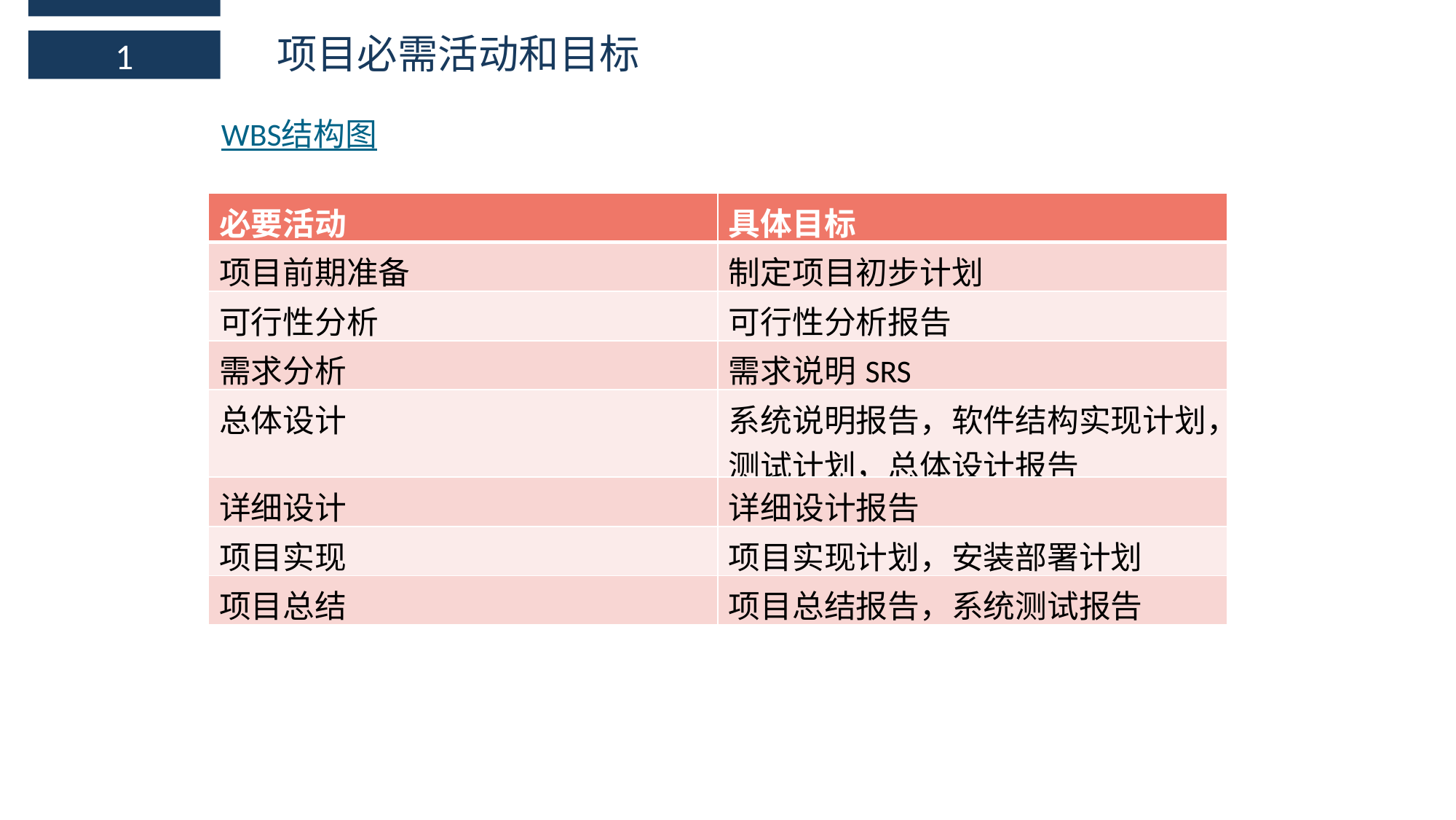

项目必需活动和目标
1
WBS结构图
| 必要活动 | 具体目标 |
| --- | --- |
| 项目前期准备 | 制定项目初步计划 |
| 可行性分析 | 可行性分析报告 |
| 需求分析 | 需求说明SRS |
| 总体设计 | 系统说明报告，软件结构实现计划，测试计划，总体设计报告 |
| 详细设计 | 详细设计报告 |
| 项目实现 | 项目实现计划，安装部署计划 |
| 项目总结 | 项目总结报告，系统测试报告 |